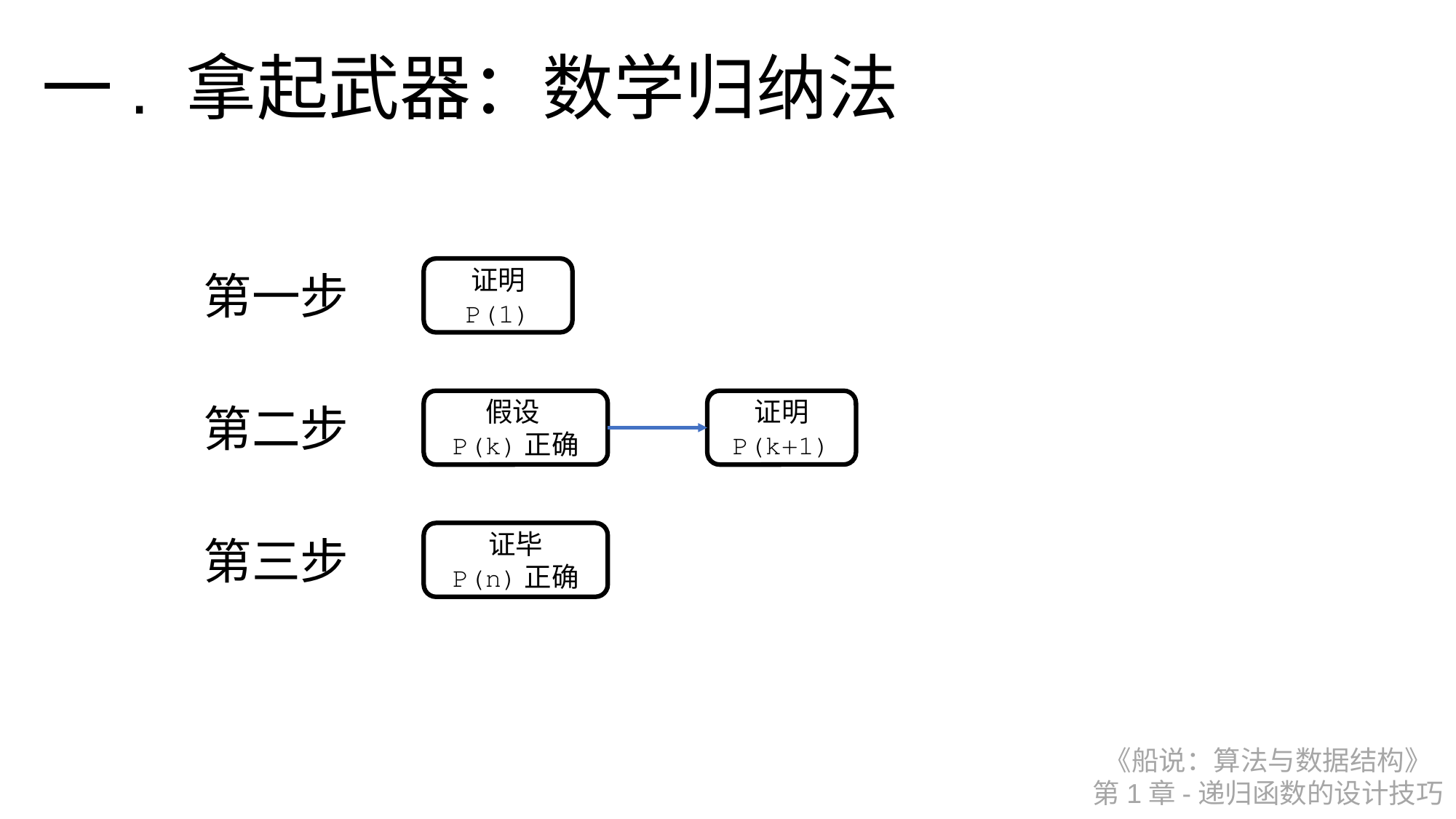

一. 拿起武器：数学归纳法
证明
P(1)
第一步
假设
P(k)正确
证明 P(k+1)
第二步
证毕
P(n)正确
第三步